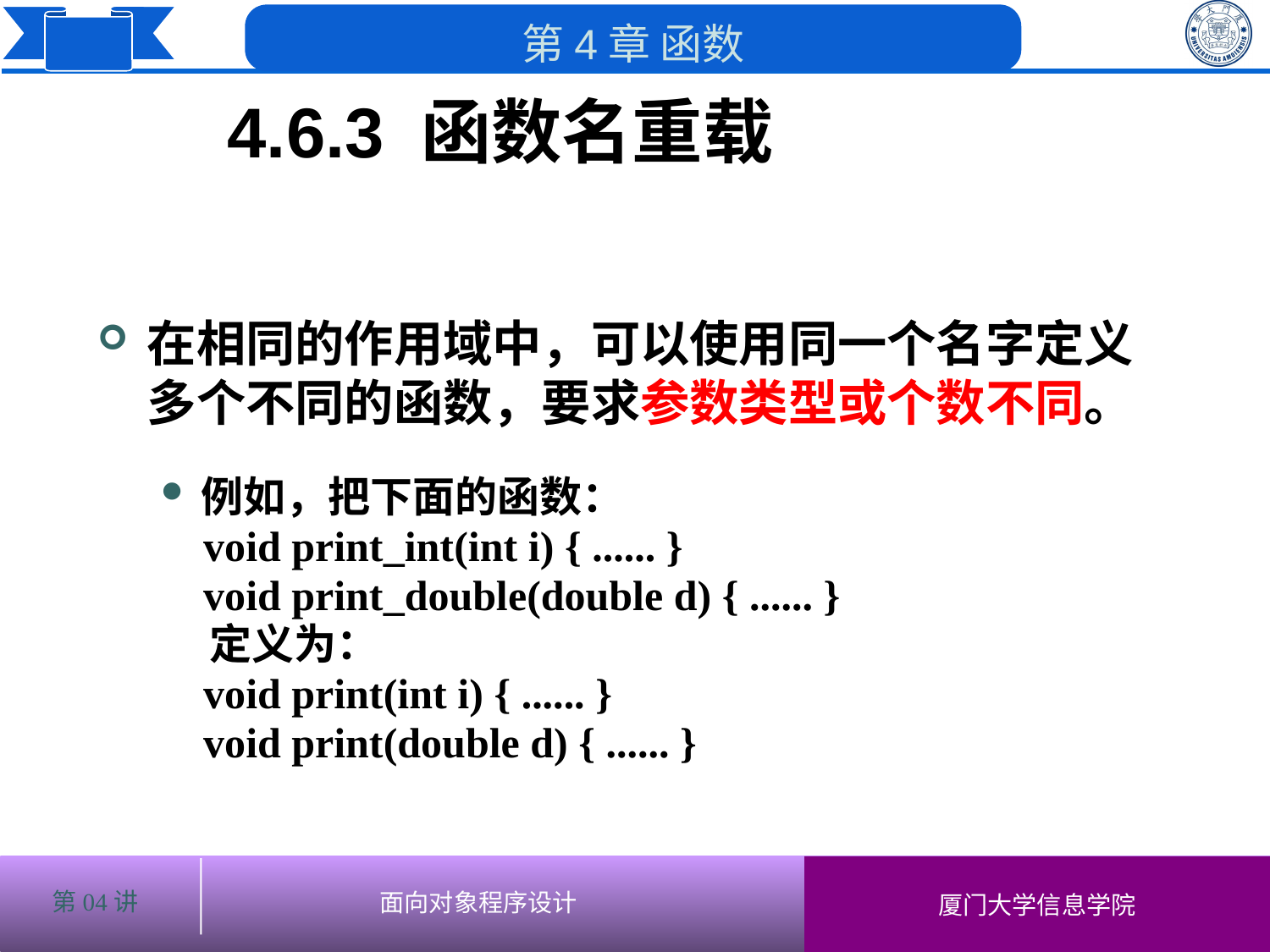

4.6.3 函数名重载
在相同的作用域中，可以使用同一个名字定义多个不同的函数，要求参数类型或个数不同。

例如，把下面的函数：
    void print_int(int i) { ...... }
    void print_double(double d) { ...... }
    定义为：
    void print(int i) { ...... }
    void print(double d) { ...... }
65